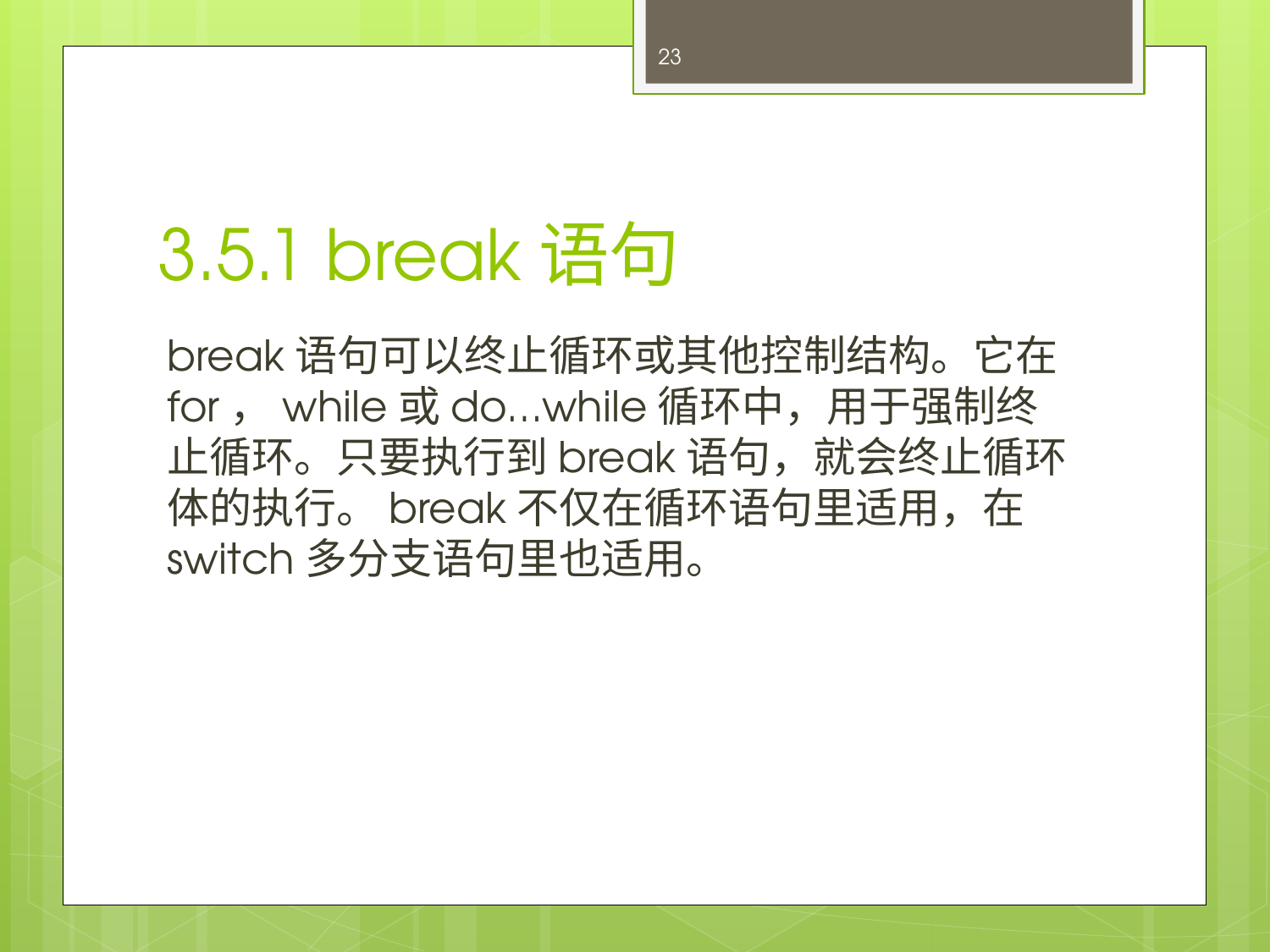

23
# 3.5.1 break语句
break语句可以终止循环或其他控制结构。它在for，while或do…while循环中，用于强制终止循环。只要执行到break语句，就会终止循环体的执行。break不仅在循环语句里适用，在switch多分支语句里也适用。